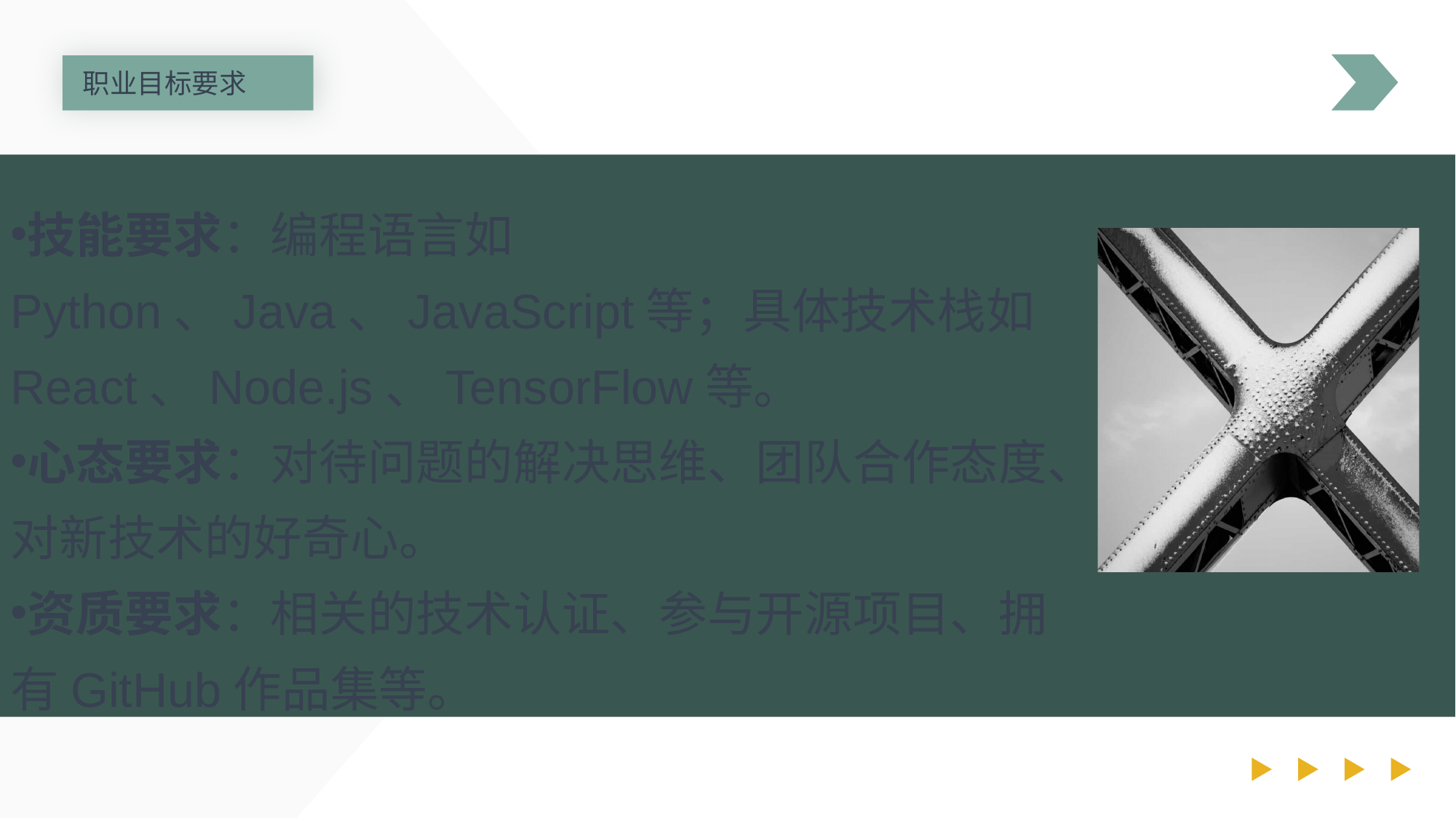

职业目标要求

技能要求：编程语言如Python、Java、JavaScript等；具体技术栈如React、Node.js、TensorFlow等。
心态要求：对待问题的解决思维、团队合作态度、对新技术的好奇心。
资质要求：相关的技术认证、参与开源项目、拥有GitHub作品集等。